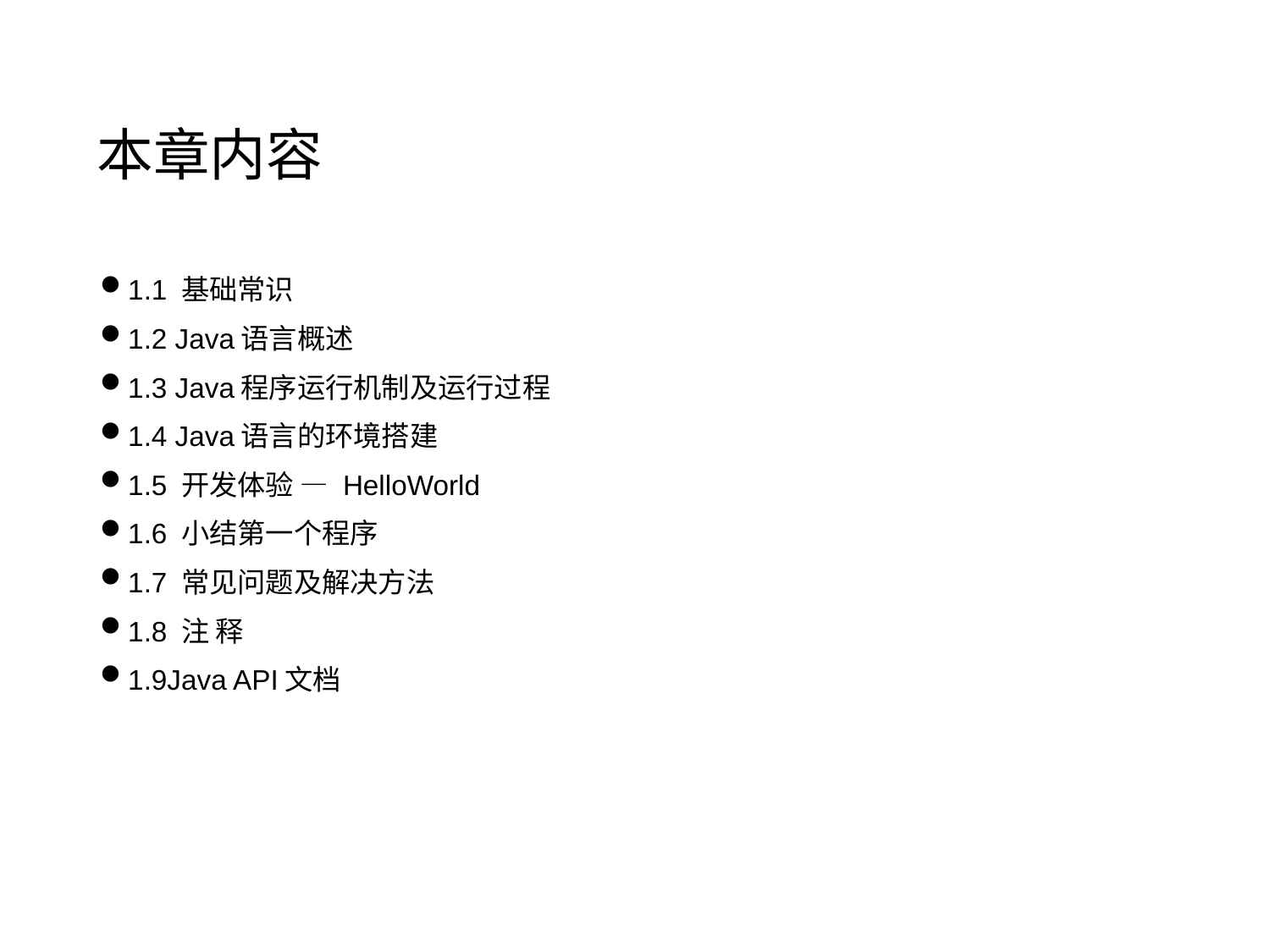

# 本章内容
1.1 基础常识
1.2 Java语言概述
1.3 Java程序运行机制及运行过程
1.4 Java语言的环境搭建
1.5 开发体验 — HelloWorld
1.6 小结第一个程序
1.7 常见问题及解决方法
1.8 注 释
1.9Java API文档